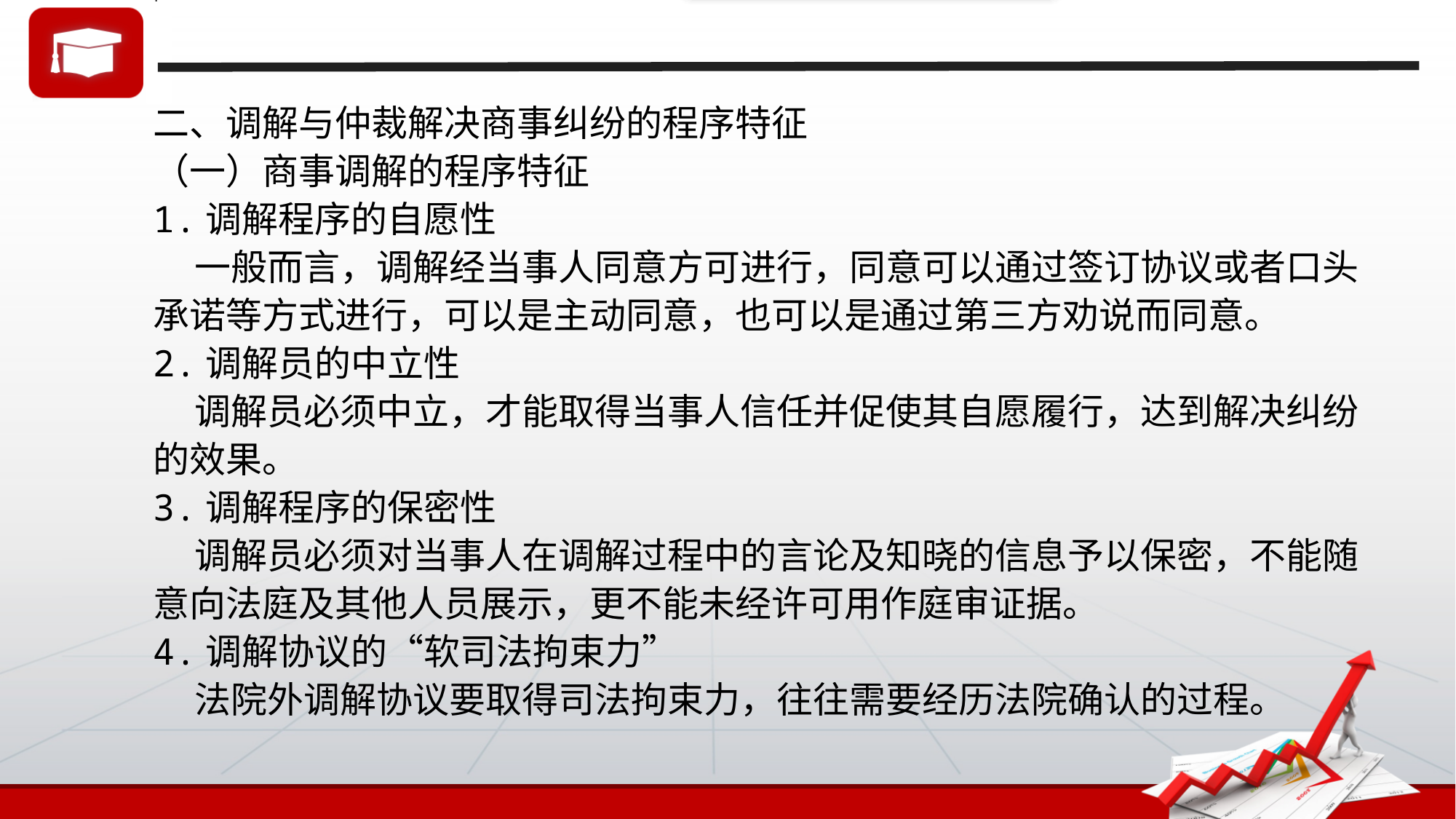

二、调解与仲裁解决商事纠纷的程序特征
（一）商事调解的程序特征
1.调解程序的自愿性
    一般而言，调解经当事人同意方可进行，同意可以通过签订协议或者口头承诺等方式进行，可以是主动同意，也可以是通过第三方劝说而同意。
2.调解员的中立性
    调解员必须中立，才能取得当事人信任并促使其自愿履行，达到解决纠纷的效果。
3.调解程序的保密性
    调解员必须对当事人在调解过程中的言论及知晓的信息予以保密，不能随意向法庭及其他人员展示，更不能未经许可用作庭审证据。
4.调解协议的“软司法拘束力”
    法院外调解协议要取得司法拘束力，往往需要经历法院确认的过程。